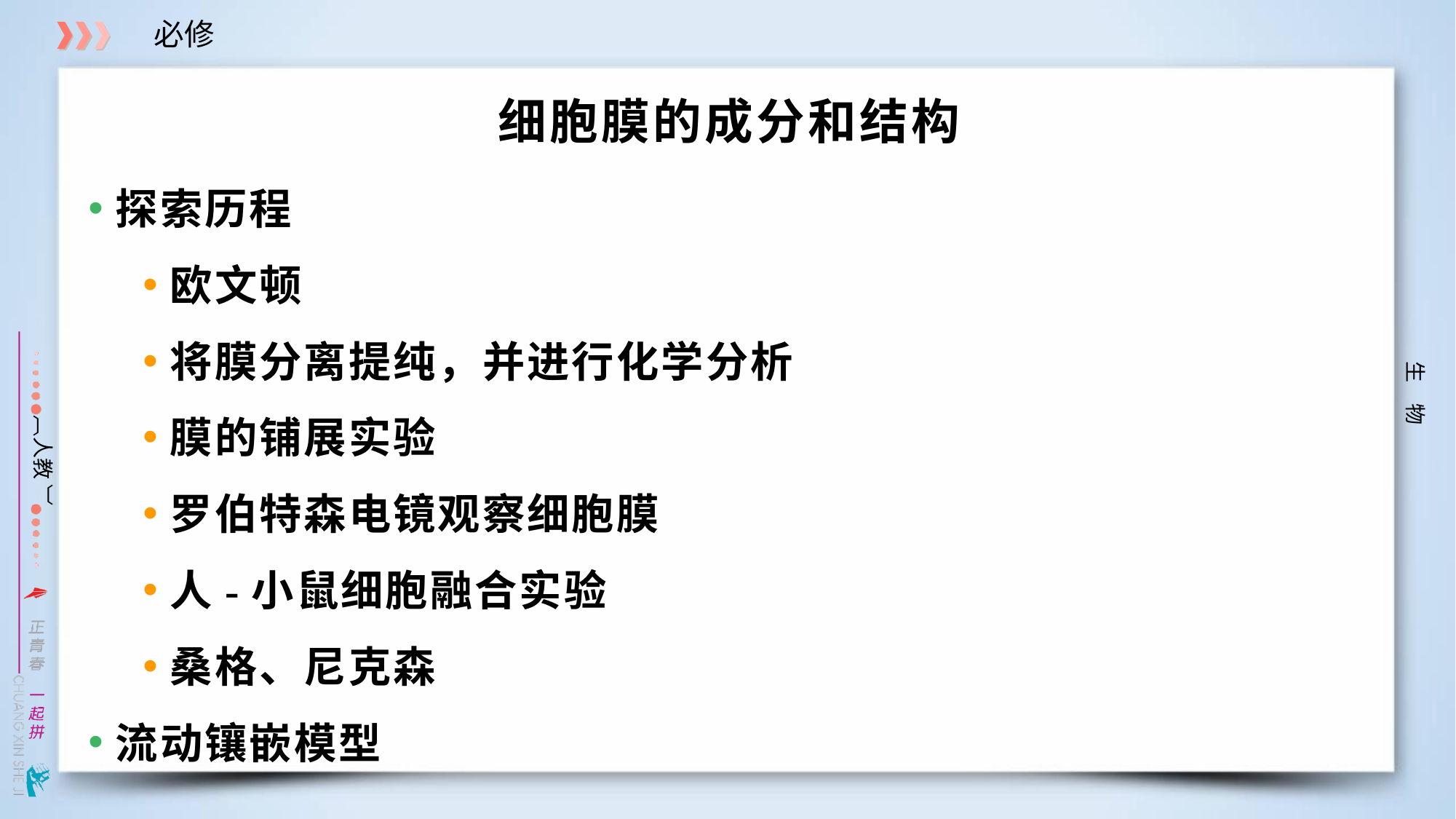

# 细胞膜的成分和结构
探索历程
欧文顿
将膜分离提纯，并进行化学分析
膜的铺展实验
罗伯特森电镜观察细胞膜
人-小鼠细胞融合实验
桑格、尼克森
流动镶嵌模型